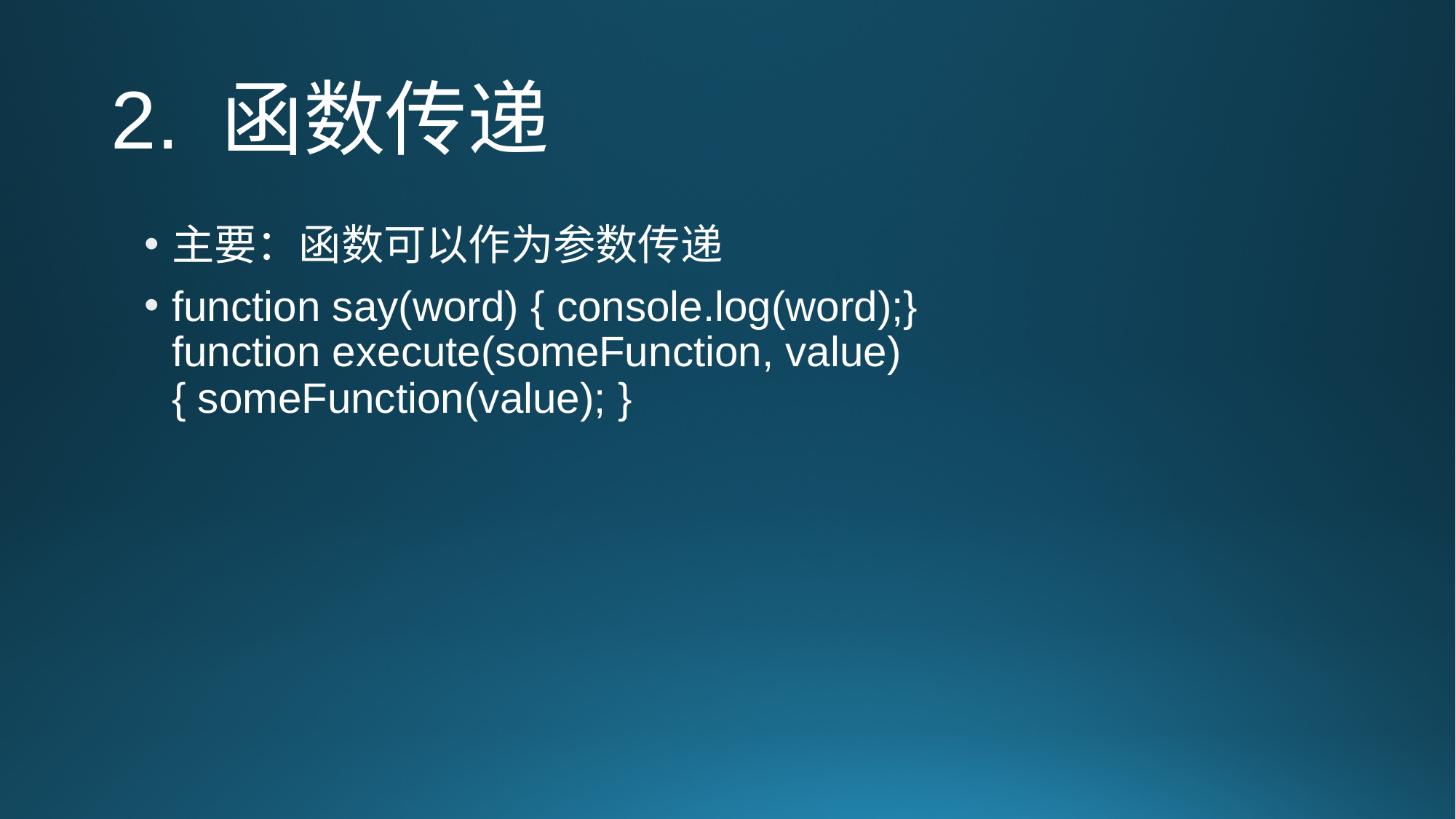

# 2. 函数传递
主要：函数可以作为参数传递
function say(word) { console.log(word);}
function execute(someFunction, value) { someFunction(value); }